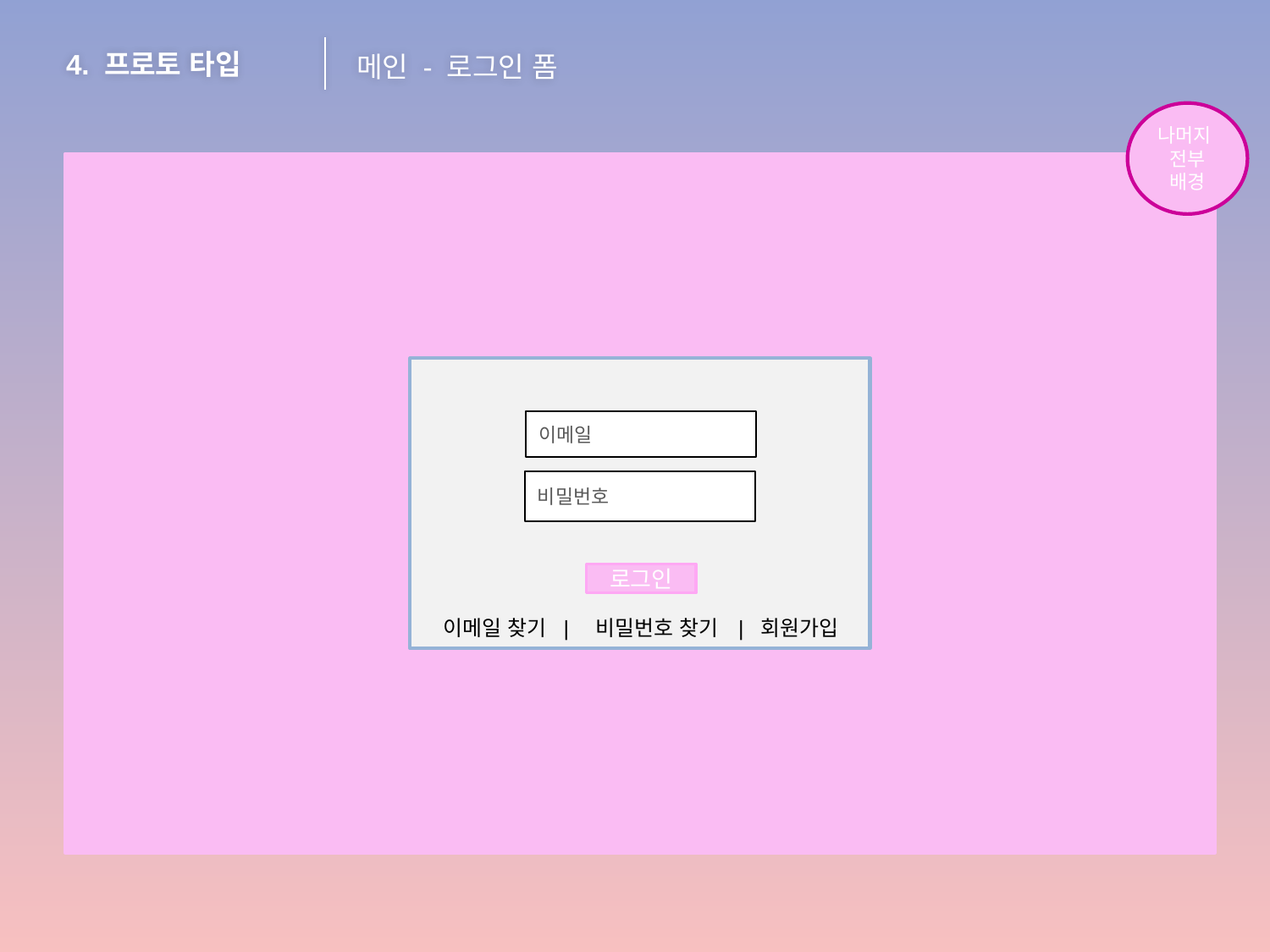

4. 프로토 타입
메인 - 로그인 폼
나머지
전부 배경

이메일
비밀번호
로그인
이메일 찾기  |
|  회원가입
비밀번호 찾기